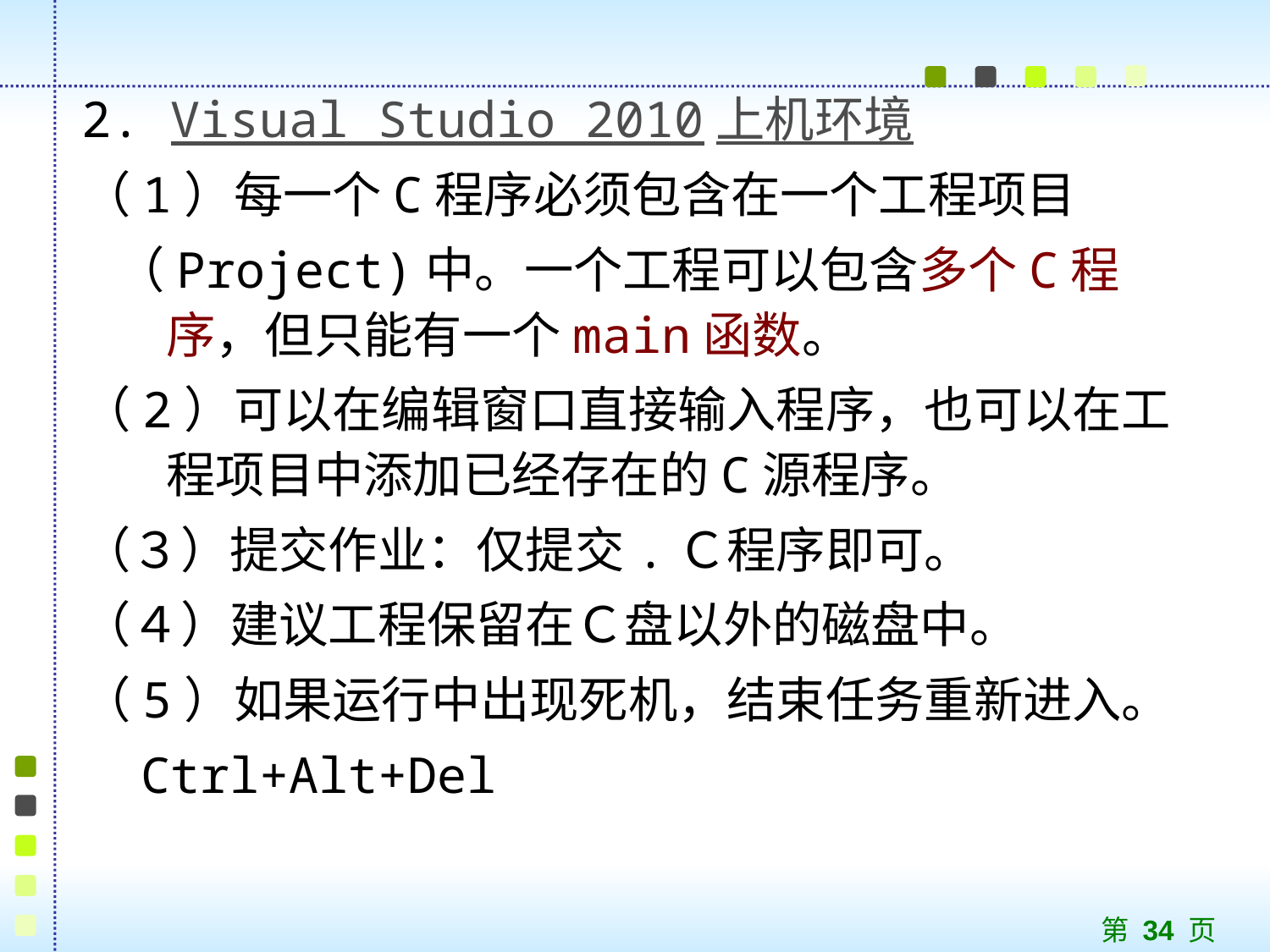

2. Visual Studio 2010上机环境
（1）每一个C程序必须包含在一个工程项目
  （Project)中。一个工程可以包含多个C程序，但只能有一个main函数。
（2）可以在编辑窗口直接输入程序，也可以在工程项目中添加已经存在的C源程序。
（３）提交作业：仅提交.Ｃ程序即可。
（４）建议工程保留在Ｃ盘以外的磁盘中。
（5）如果运行中出现死机，结束任务重新进入。
  Ctrl+Alt+Del
第 34 页